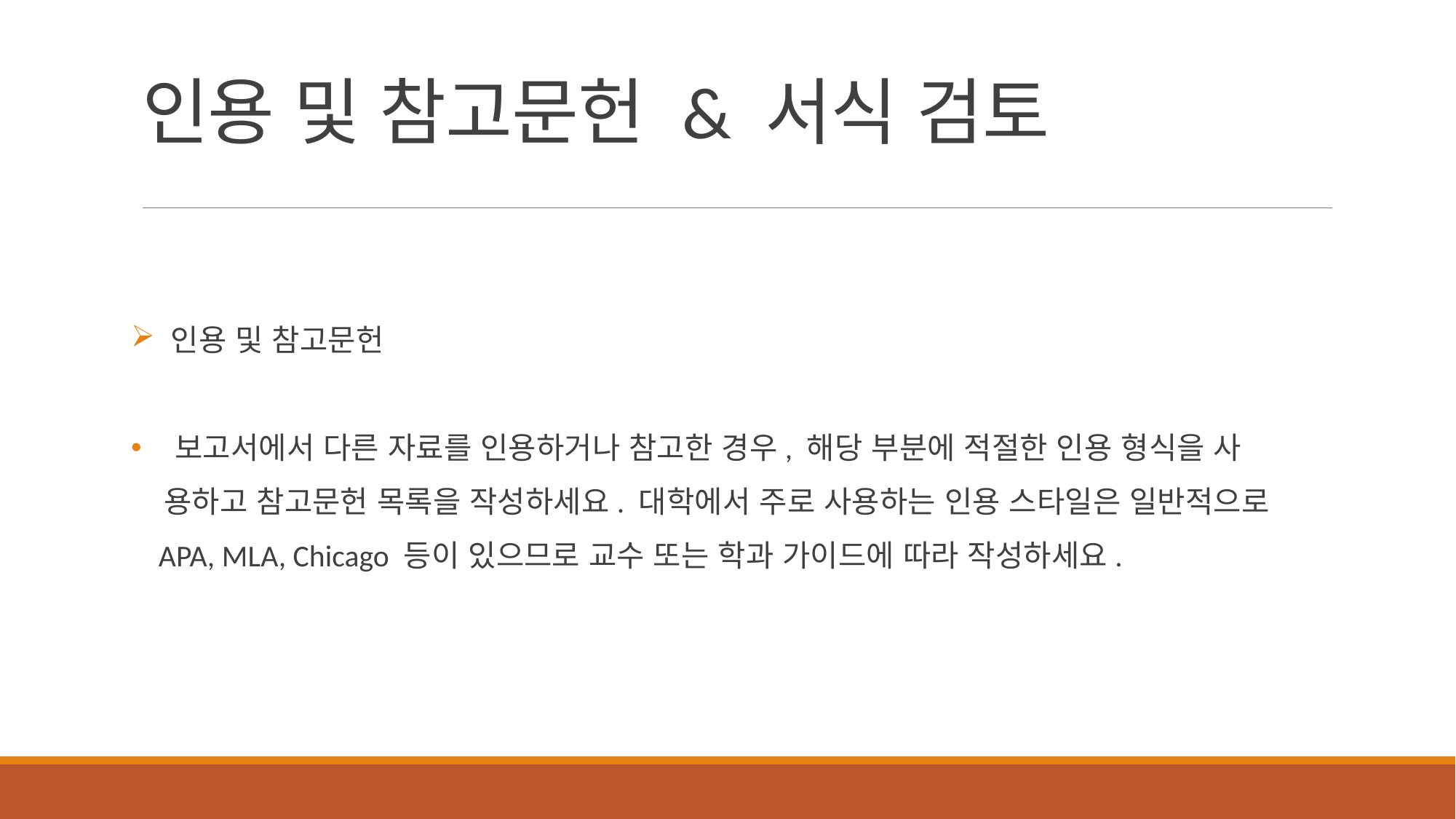

# 인용 및 참고문헌 & 서식 검토
 인용 및 참고문헌

   보고서에서 다른 자료를 인용하거나 참고한 경우, 해당 부분에 적절한 인용 형식을 사
   용하고 참고문헌 목록을 작성하세요. 대학에서 주로 사용하는 인용 스타일은 일반적으로
    APA, MLA, Chicago 등이 있으므로 교수 또는 학과 가이드에 따라 작성하세요.